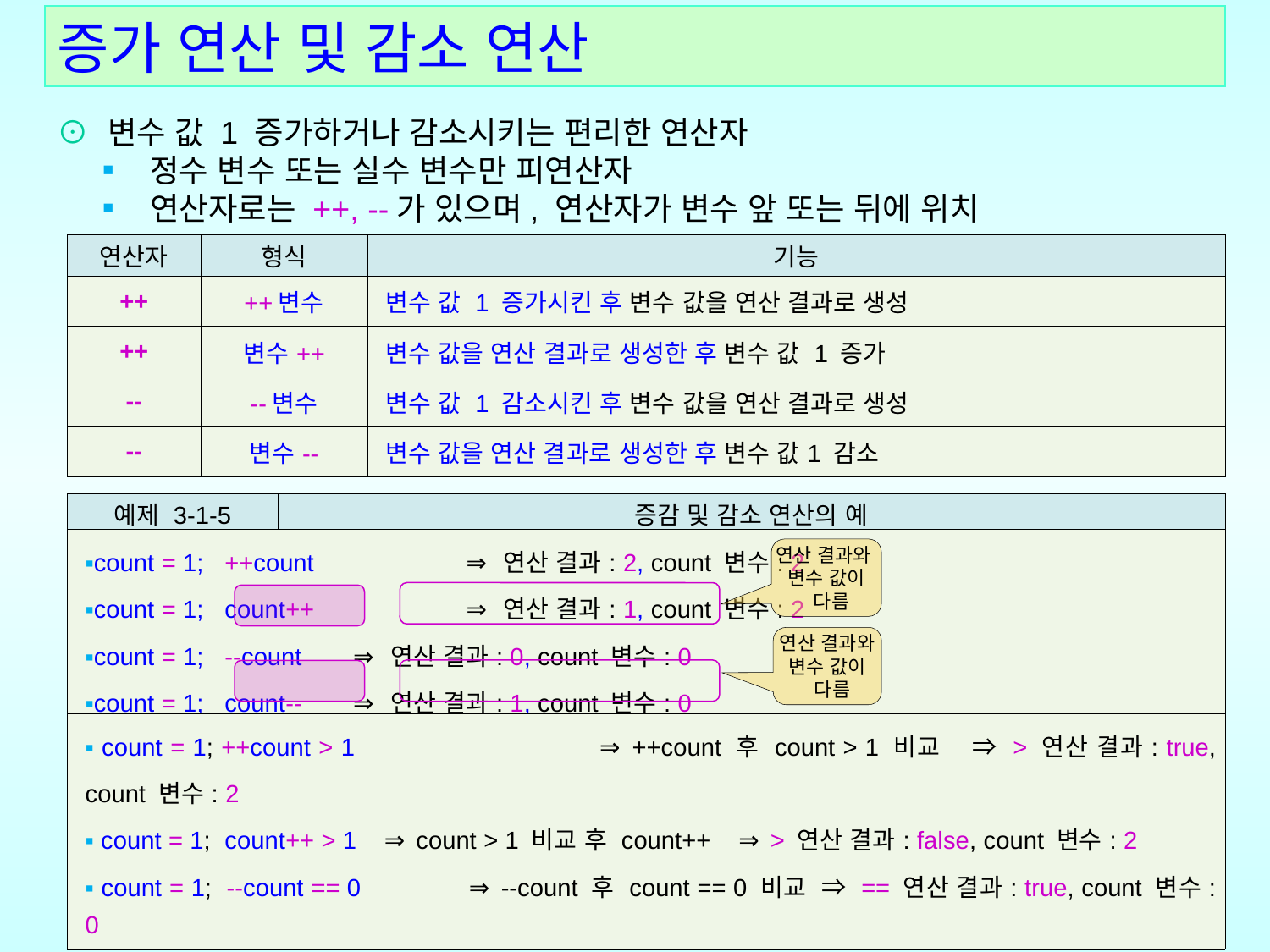

증가 연산 및 감소 연산
⊙ 변수 값 1 증가하거나 감소시키는 편리한 연산자
    ▪  정수 변수 또는 실수 변수만 피연산자
    ▪  연산자로는 ++, --가 있으며, 연산자가 변수 앞 또는 뒤에 위치
| 연산자 | 형식 | 기능 |
| --- | --- | --- |
| ++ | ++변수 | 변수 값 1 증가시킨 후 변수 값을 연산 결과로 생성 |
| ++ | 변수++ | 변수 값을 연산 결과로 생성한 후 변수 값 1 증가 |
| -- | --변수 | 변수 값 1 감소시킨 후 변수 값을 연산 결과로 생성 |
| -- | 변수-- | 변수 값을 연산 결과로 생성한 후 변수 값1 감소 |
| 예제 3-1-5 | 증감 및 감소 연산의 예 |
| --- | --- |
| ▪count = 1; ++count ⇒ 연산 결과: 2, count 변수: 2 ▪count = 1; count++ ⇒ 연산 결과: 1, count 변수: 2 ▪count = 1; --count ⇒ 연산 결과: 0, count 변수: 0 ▪count = 1; count-- ⇒ 연산 결과: 1, count 변수: 0 |  |
| ▪ count = 1; ++count > 1 ⇒ ++count 후 count > 1 비교 ⇒ > 연산 결과: true, count 변수: 2 ▪ count = 1; count++ > 1 ⇒ count > 1 비교 후 count++ ⇒ > 연산 결과: false, count 변수: 2 ▪ count = 1; --count == 0 ⇒ --count 후 count == 0 비교 ⇒ == 연산 결과: true, count 변수: 0 ▪ count = 1; count-- == 0 ⇒ count == 0 비교 후 count-- ⇒ == 연산 결과: false, count 변수: 0 |  |
연산 결과와
변수 값이
 다름

연산 결과와
변수 값이
 다름